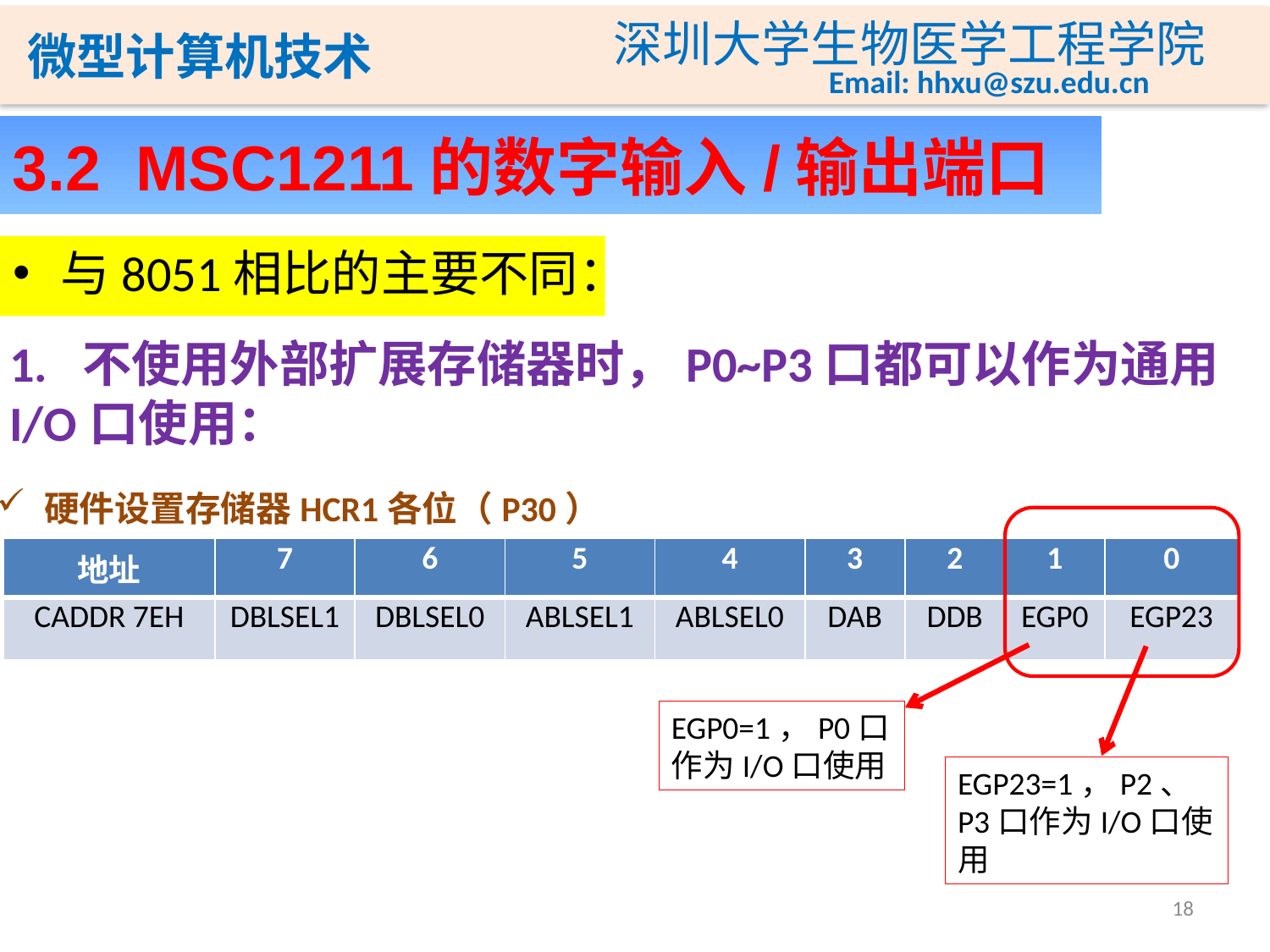

3.2  MSC1211的数字输入/输出端口
与8051相比的主要不同：
1.  不使用外部扩展存储器时，P0~P3口都可以作为通用I/O口使用：
硬件设置存储器HCR1各位（P30）

| 地址 | 7 | 6 | 5 | 4 | 3 | 2 | 1 | 0 |
| --- | --- | --- | --- | --- | --- | --- | --- | --- |
| CADDR 7EH | DBLSEL1 | DBLSEL0 | ABLSEL1 | ABLSEL0 | DAB | DDB | EGP0 | EGP23 |
EGP0=1，P0口作为I/O口使用
EGP23=1，P2、P3口作为I/O口使用
18